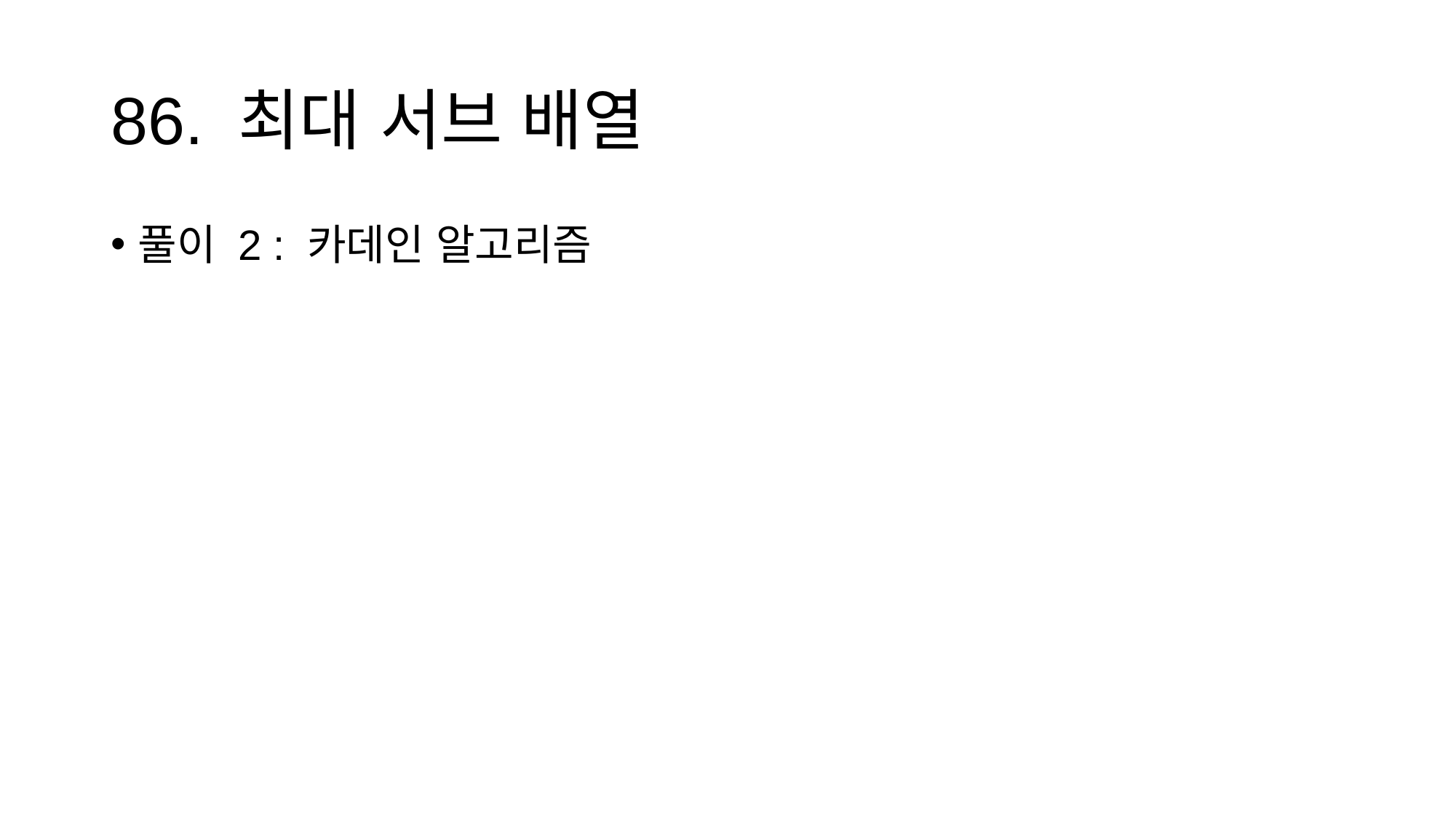

# 86. 최대 서브 배열
풀이 2 : 카데인 알고리즘